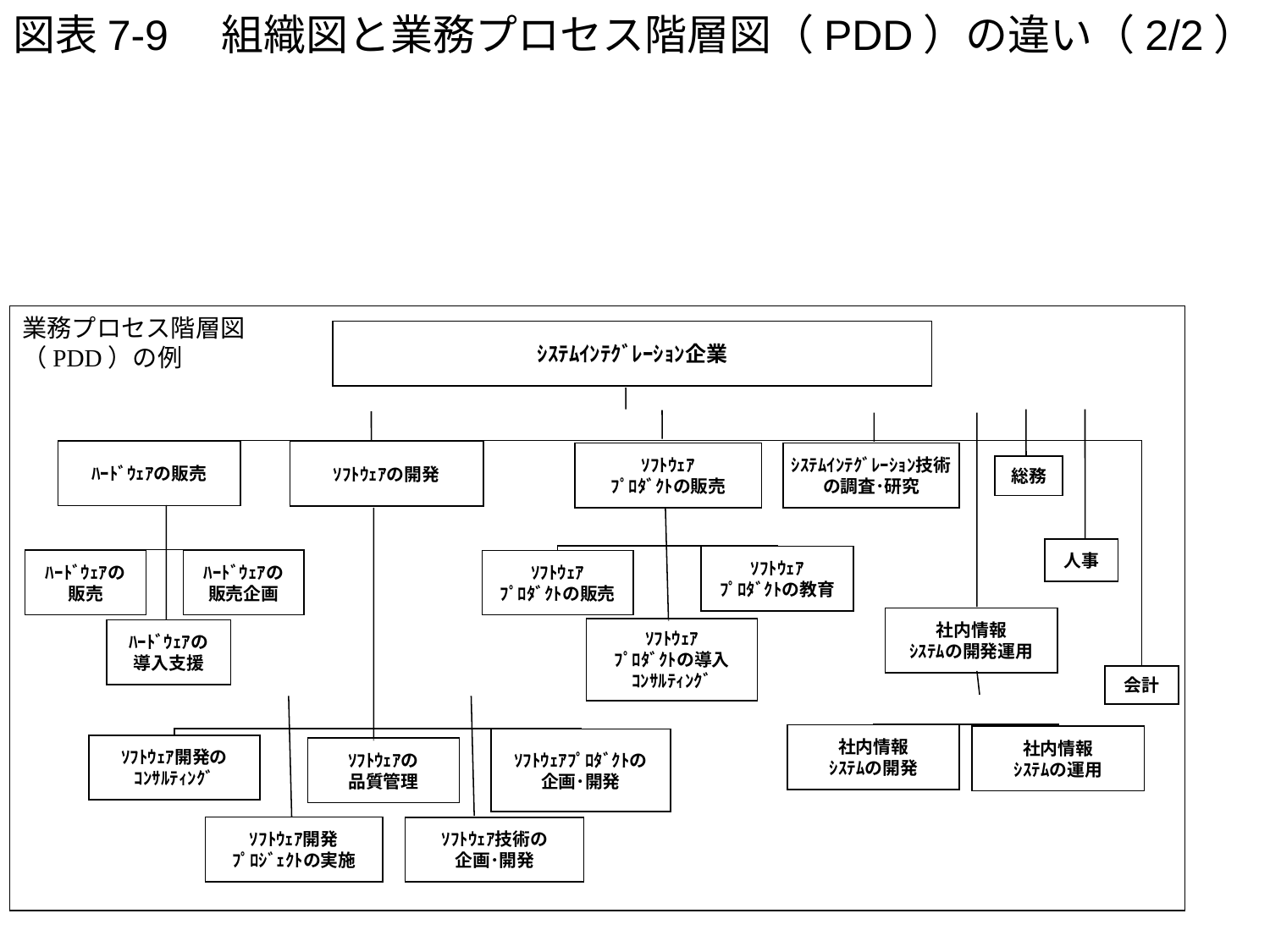

# 図表7-9　組織図と業務プロセス階層図（PDD）の違い（2/2）
業務プロセス階層図
（PDD）の例
ｼｽﾃﾑｲﾝﾃｸﾞﾚｰｼｮﾝ企業

ﾊｰﾄﾞｳｪｱの販売
ｿﾌﾄｳｪｱの開発
ｿﾌﾄｳｪｱ
ﾌﾟﾛﾀﾞｸﾄの販売
ｼｽﾃﾑｲﾝﾃｸﾞﾚｰｼｮﾝ技術の調査･研究
総務

人事
ｿﾌﾄｳｪｱ
ﾌﾟﾛﾀﾞｸﾄの教育
ﾊｰﾄﾞｳｪｱの
販売
ﾊｰﾄﾞｳｪｱの
販売企画
ｿﾌﾄｳｪｱ
ﾌﾟﾛﾀﾞｸﾄの販売
社内情報
ｼｽﾃﾑの開発運用
ｿﾌﾄｳｪｱ
ﾌﾟﾛﾀﾞｸﾄの導入
ｺﾝｻﾙﾃｨﾝｸﾞ
ﾊｰﾄﾞｳｪｱの
導入支援
会計

社内情報
ｼｽﾃﾑの開発
社内情報
ｼｽﾃﾑの運用
ｿﾌﾄｳｪｱﾌﾟﾛﾀﾞｸﾄの
企画･開発
ｿﾌﾄｳｪｱ開発の
ｺﾝｻﾙﾃｨﾝｸﾞ
ｿﾌﾄｳｪｱの
品質管理
ｿﾌﾄｳｪｱ開発
ﾌﾟﾛｼﾞｪｸﾄの実施
ｿﾌﾄｳｪｱ技術の
企画･開発